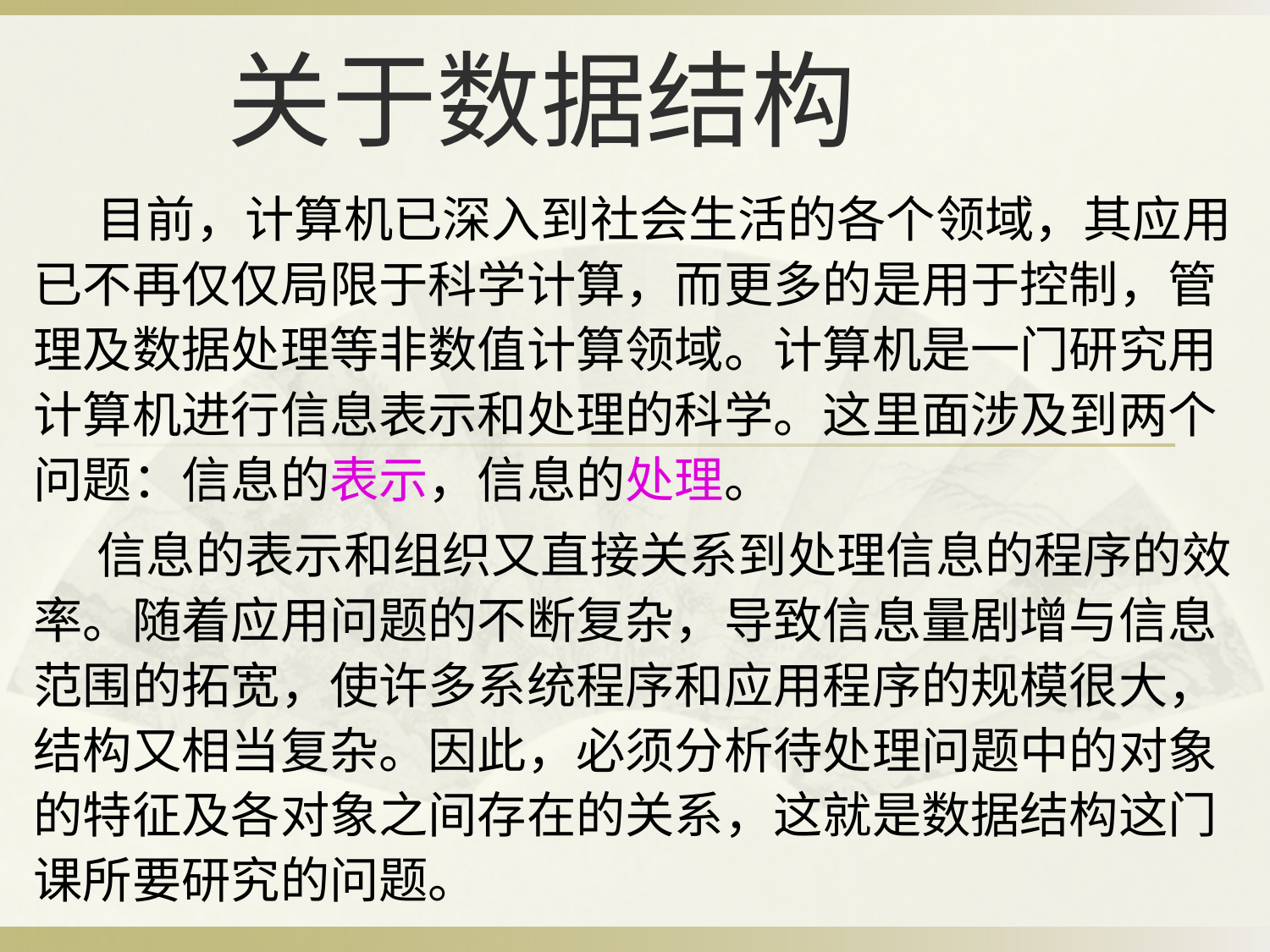

# 关于数据结构
目前，计算机已深入到社会生活的各个领域，其应用已不再仅仅局限于科学计算，而更多的是用于控制，管理及数据处理等非数值计算领域。计算机是一门研究用计算机进行信息表示和处理的科学。这里面涉及到两个问题：信息的表示，信息的处理。
信息的表示和组织又直接关系到处理信息的程序的效率。随着应用问题的不断复杂，导致信息量剧增与信息范围的拓宽，使许多系统程序和应用程序的规模很大，结构又相当复杂。因此，必须分析待处理问题中的对象的特征及各对象之间存在的关系，这就是数据结构这门课所要研究的问题。